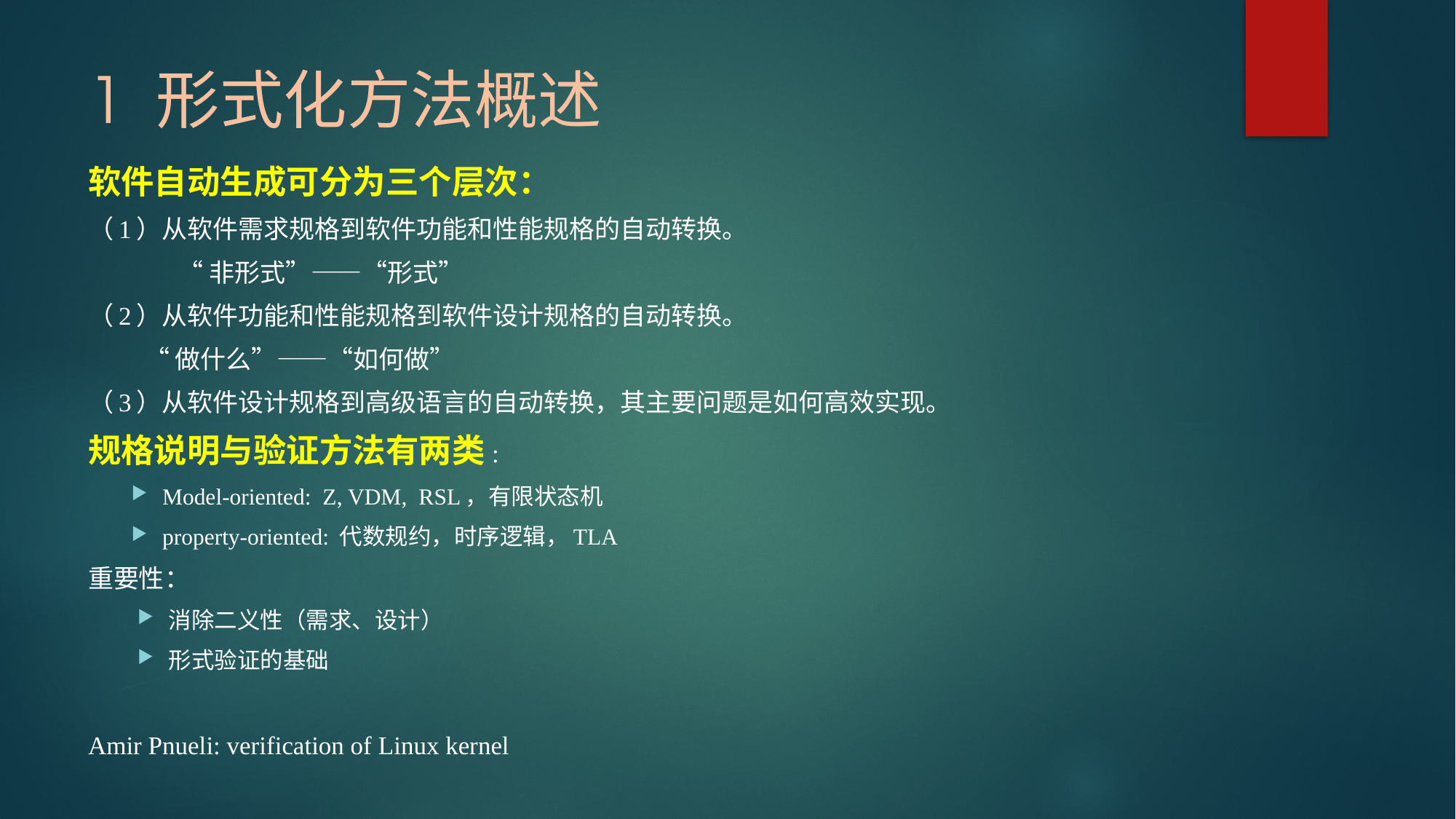

# 1 形式化方法概述
软件自动生成可分为三个层次：
（1）从软件需求规格到软件功能和性能规格的自动转换。
                “非形式”——“形式”
（2）从软件功能和性能规格到软件设计规格的自动转换。
          “做什么”——“如何做”
（3）从软件设计规格到高级语言的自动转换，其主要问题是如何高效实现。
规格说明与验证方法有两类:
Model-oriented:  Z, VDM,  RSL，有限状态机
property-oriented: 代数规约，时序逻辑，TLA
重要性：
消除二义性（需求、设计）
形式验证的基础

Amir Pnueli: verification of Linux kernel